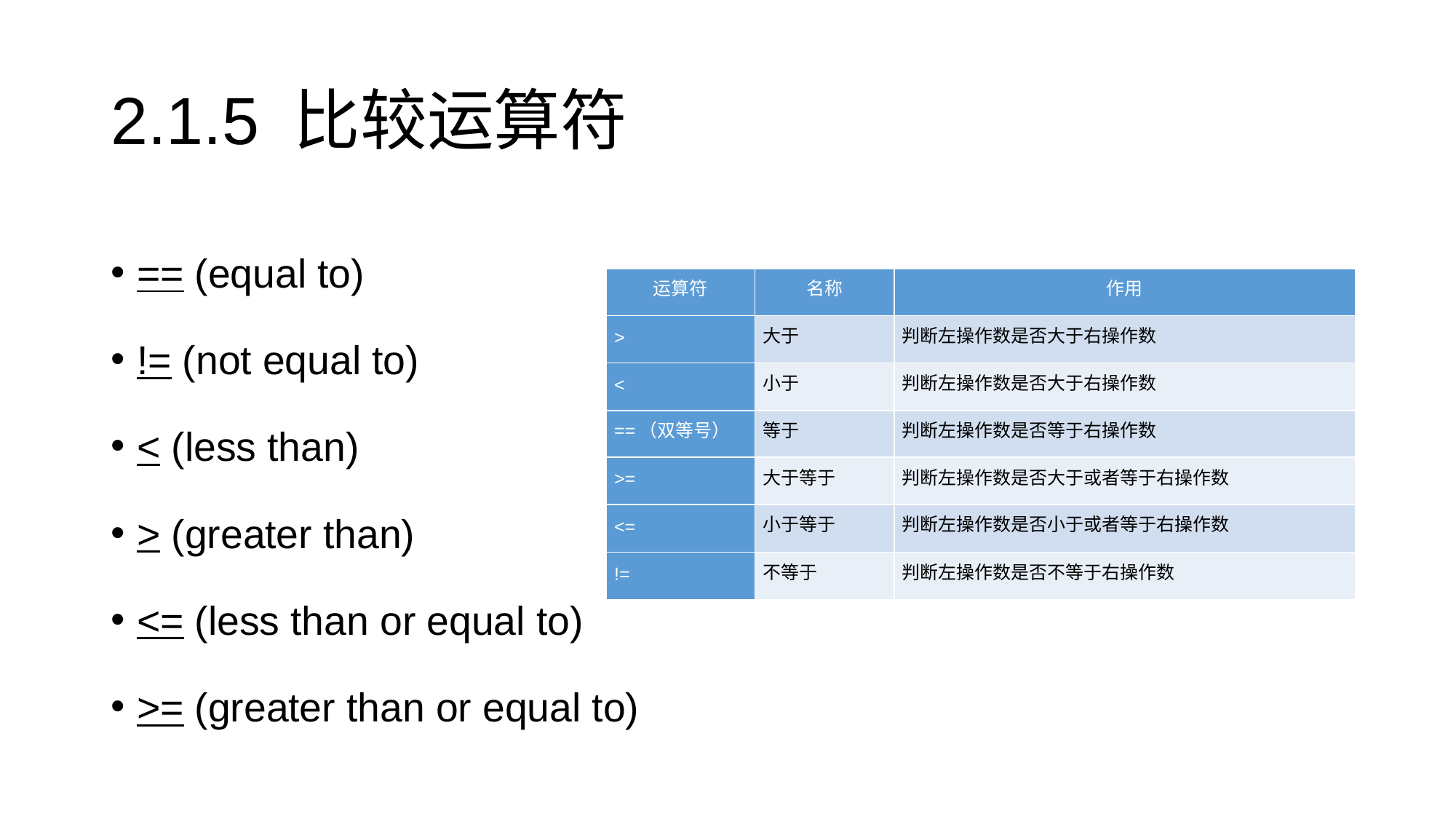

# 2.1.5 比较运算符
== (equal to)
!= (not equal to)
< (less than)
> (greater than)
<= (less than or equal to)
>= (greater than or equal to)

| 运算符 | 名称 | 作用 |
| --- | --- | --- |
| > | 大于 | 判断左操作数是否大于右操作数 |
| < | 小于 | 判断左操作数是否大于右操作数 |
| ==（双等号） | 等于 | 判断左操作数是否等于右操作数 |
| >= | 大于等于 | 判断左操作数是否大于或者等于右操作数 |
| <= | 小于等于 | 判断左操作数是否小于或者等于右操作数 |
| != | 不等于 | 判断左操作数是否不等于右操作数 |